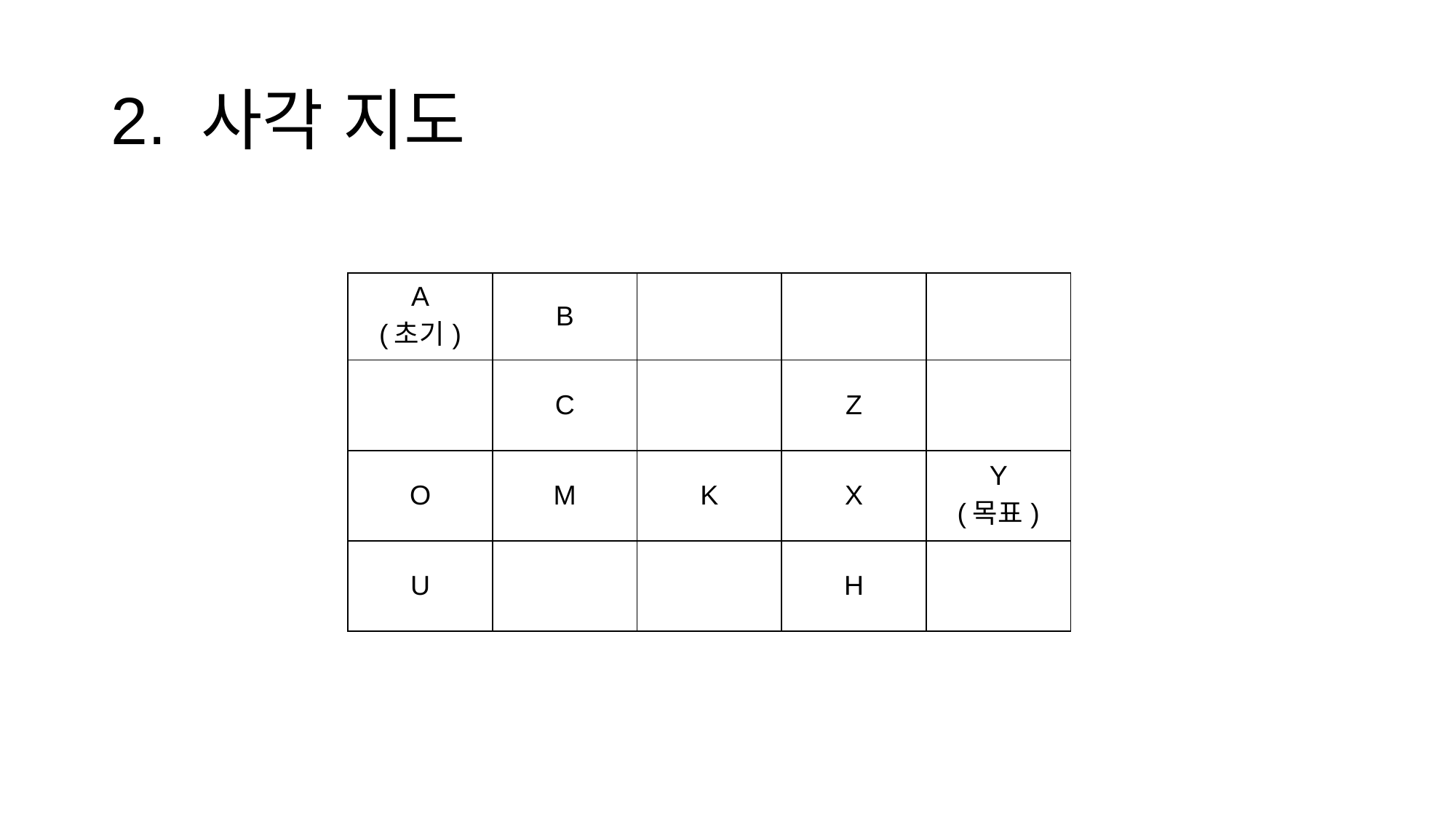

# 2. 사각 지도
| A (초기) | B |  |  |  |
| --- | --- | --- | --- | --- |
|  | C |  | Z |  |
| O | M | K | X | Y (목표) |
| U |  |  | H |  |